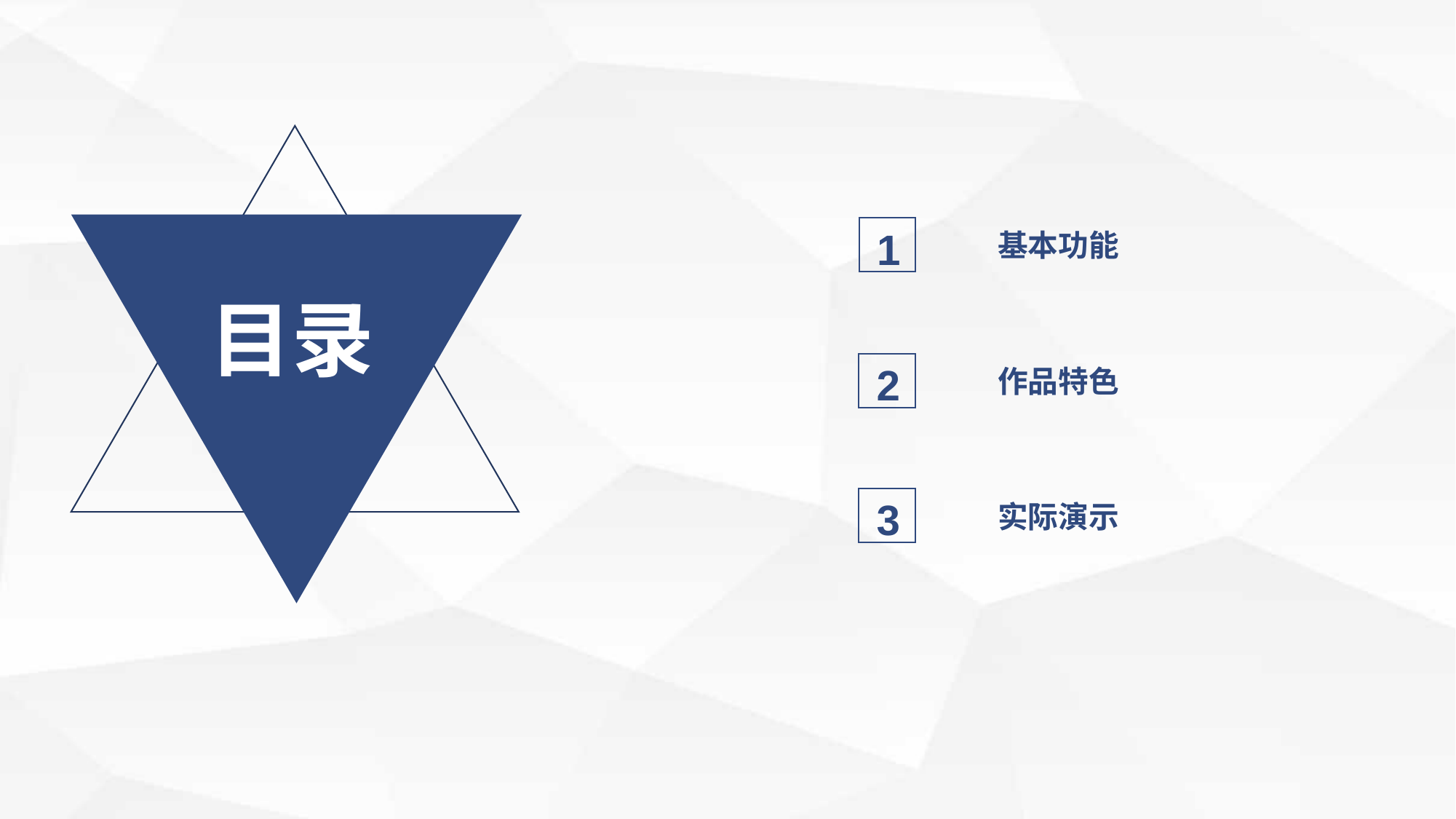

基本功能
1

目录
作品特色
2

实际演示
3